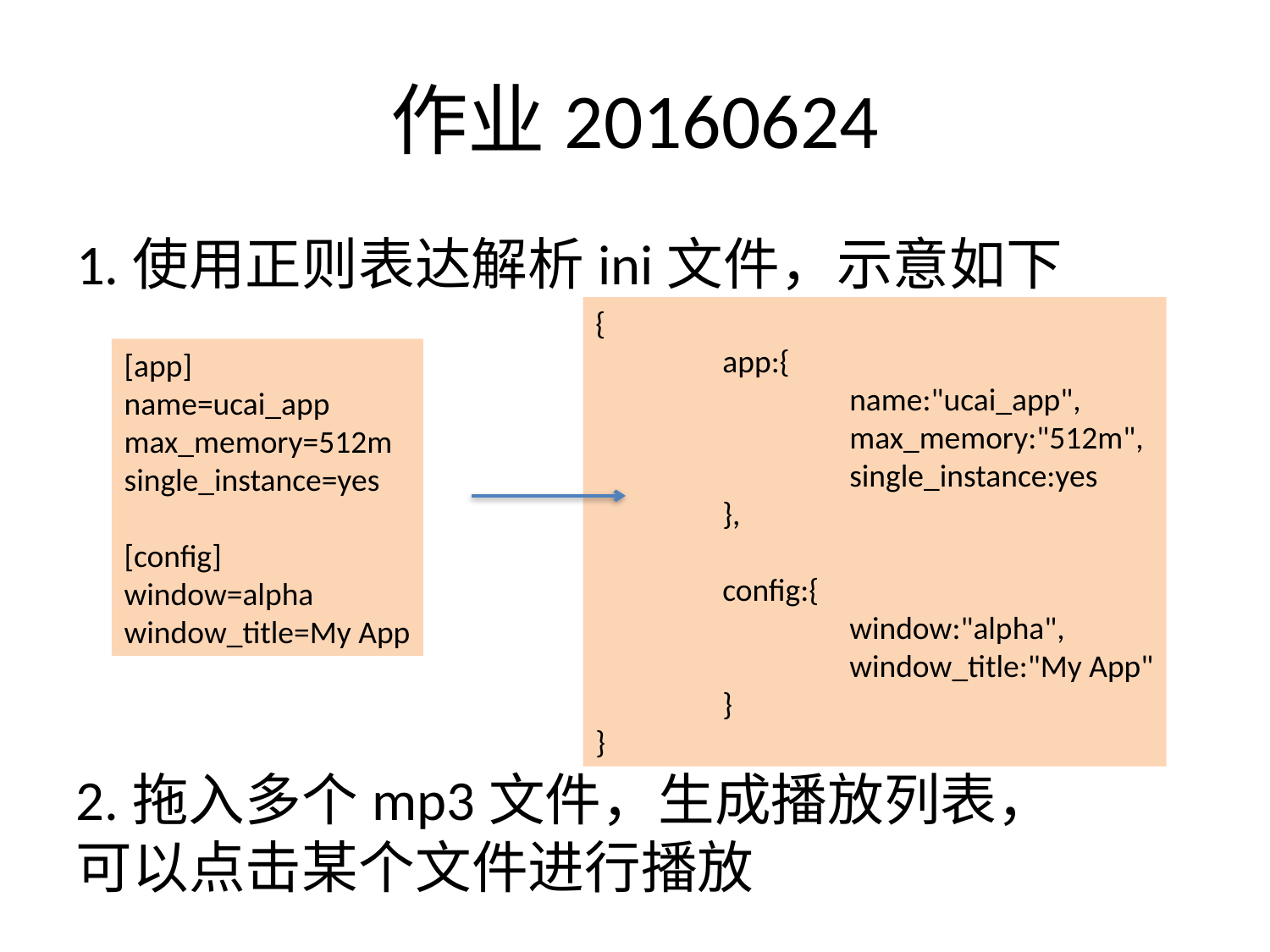

# 作业20160624
1.使用正则表达解析ini文件，示意如下
{
	app:{
		name:"ucai_app",
		max_memory:"512m",
		single_instance:yes
	},

	config:{
		window:"alpha",
		window_title:"My App"
	}
}
[app]
name=ucai_app
max_memory=512m
single_instance=yes

[config]
window=alpha
window_title=My App
2.拖入多个mp3文件，生成播放列表，可以点击某个文件进行播放